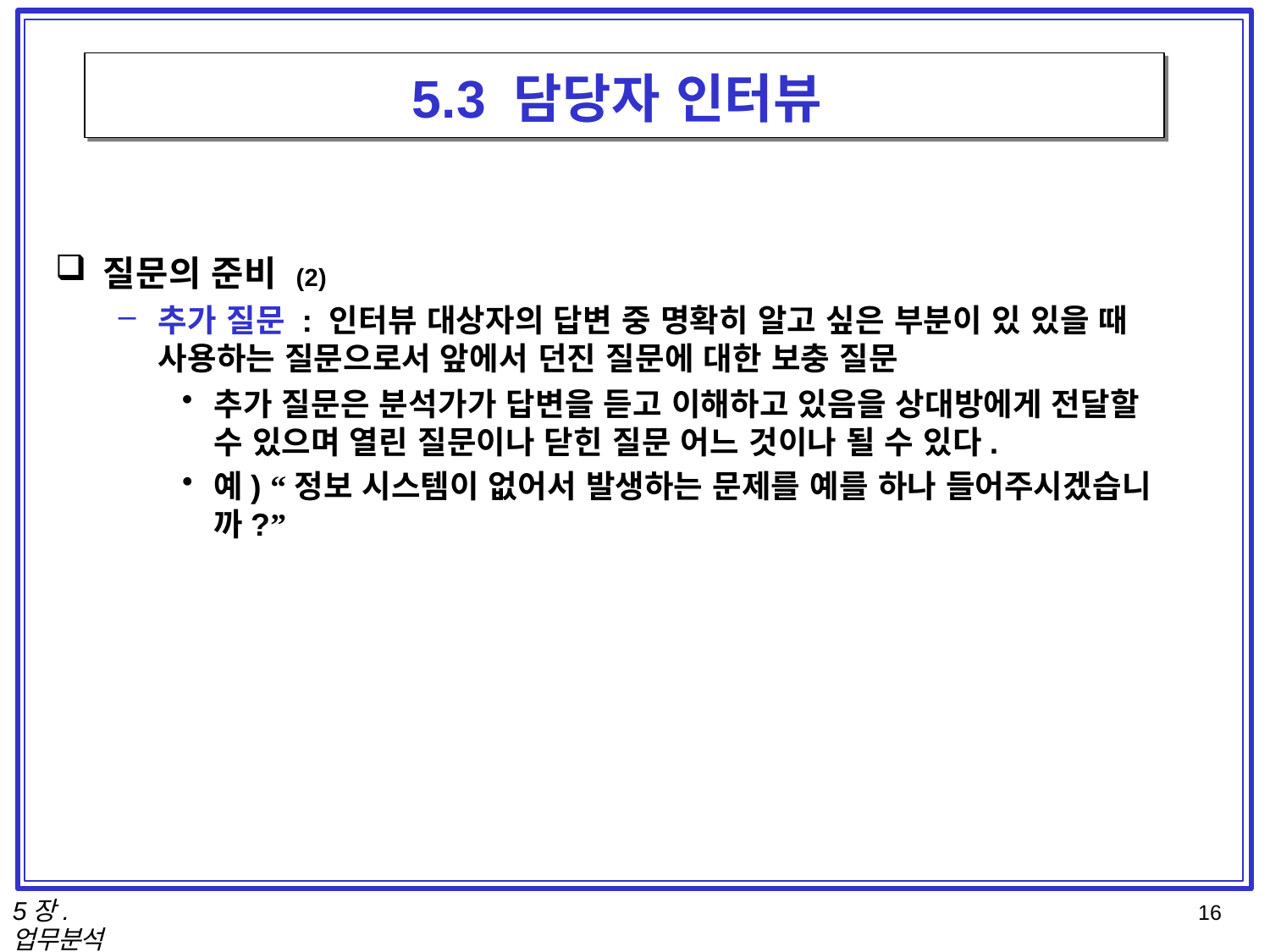

# 5.3 담당자 인터뷰
질문의 준비 (2)
추가 질문 : 인터뷰 대상자의 답변 중 명확히 알고 싶은 부분이 있 있을 때  사용하는 질문으로서 앞에서 던진 질문에 대한 보충 질문
추가 질문은 분석가가 답변을 듣고 이해하고 있음을 상대방에게 전달할
수 있으며 열린 질문이나 닫힌 질문 어느 것이나 될 수 있다.
예) “정보 시스템이 없어서 발생하는 문제를 예를 하나 들어주시겠습니  까?”
5장. 업무분석
16